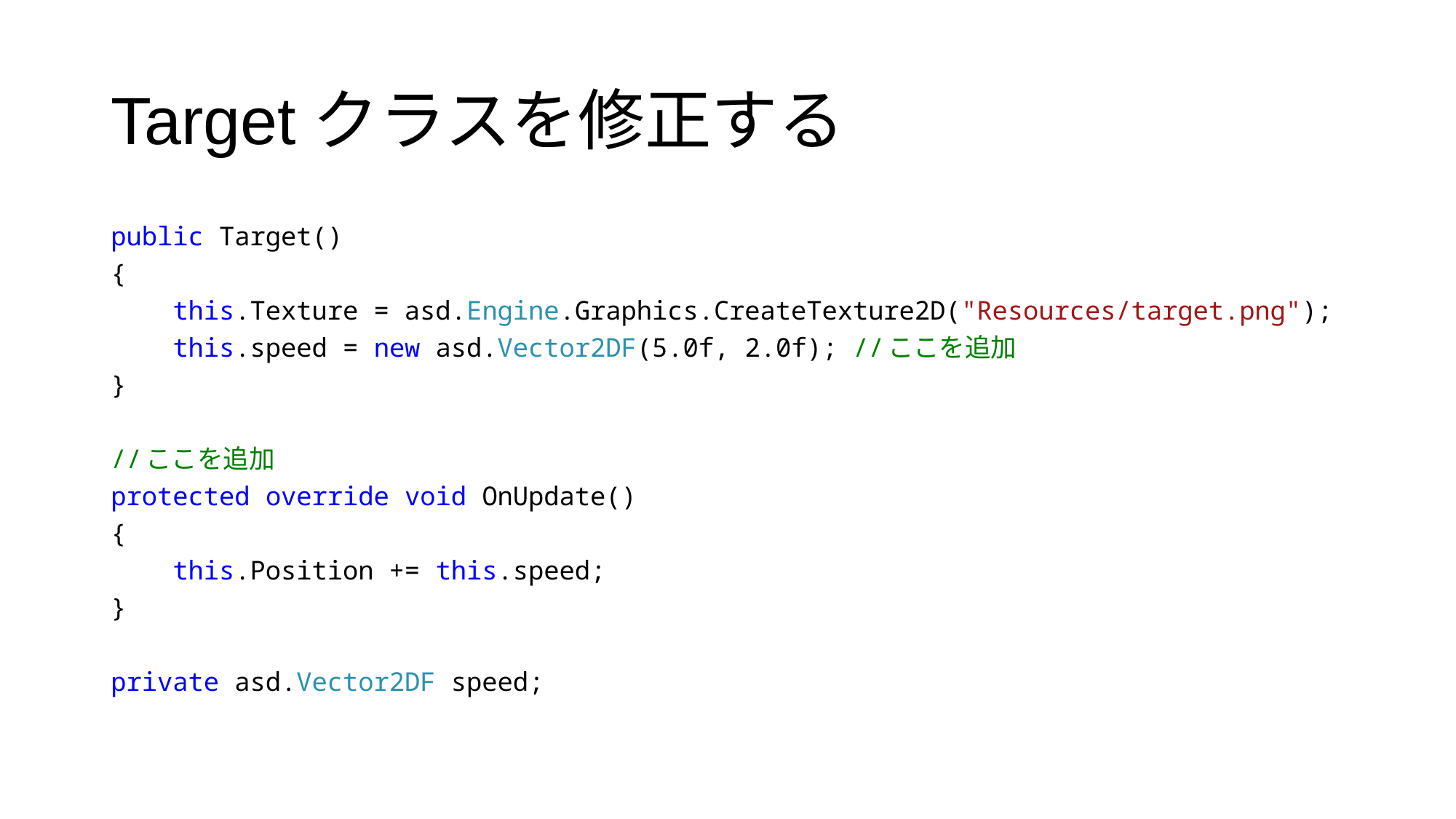

# Targetクラスを修正する
public Target()
{
    this.Texture = asd.Engine.Graphics.CreateTexture2D("Resources/target.png");
    this.speed = new asd.Vector2DF(5.0f, 2.0f); //ここを追加
}

//ここを追加
protected override void OnUpdate()
{
    this.Position += this.speed;
}

private asd.Vector2DF speed;